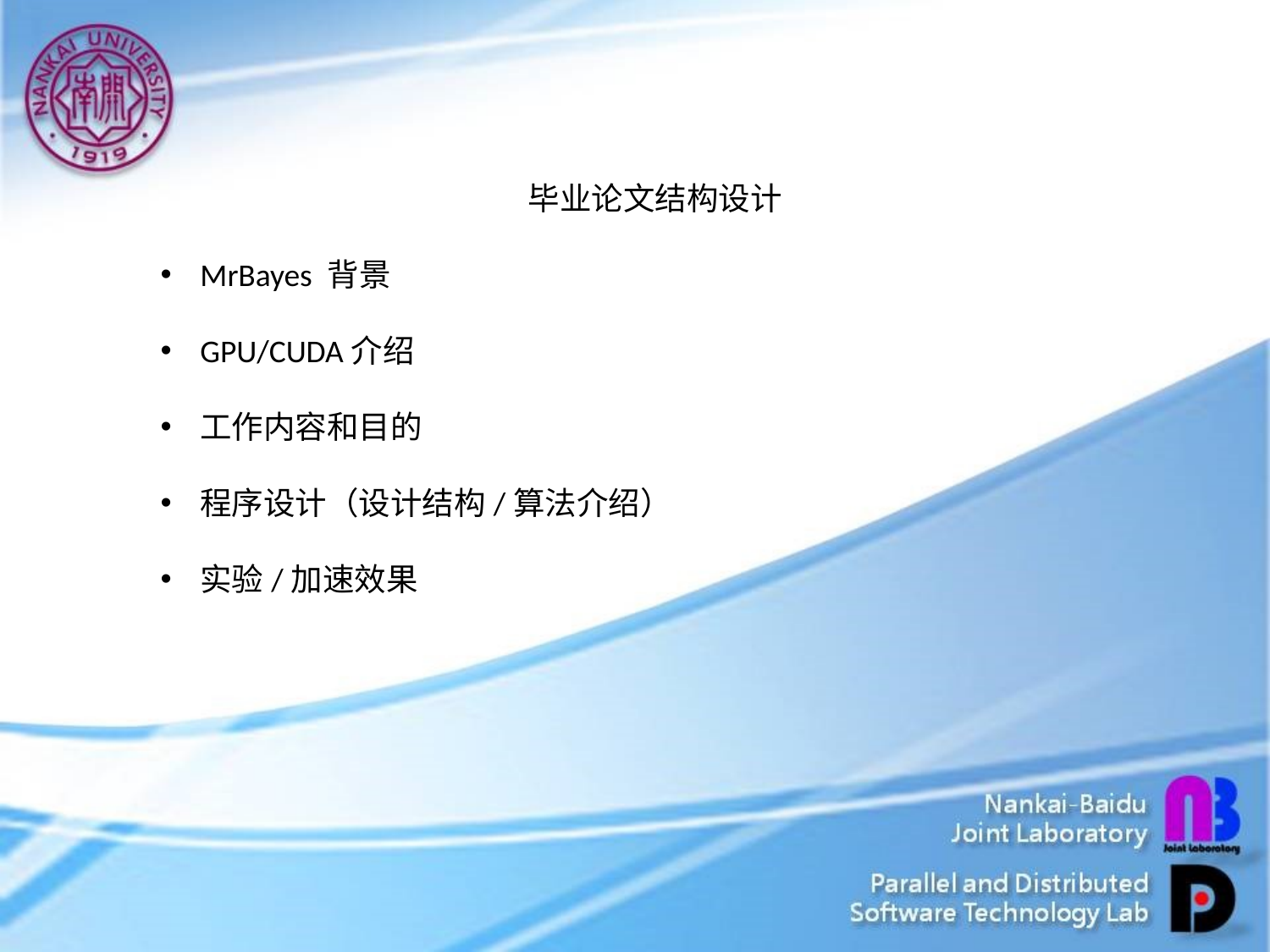

毕业论文结构设计

MrBayes 背景

GPU/CUDA介绍

工作内容和目的

程序设计（设计结构/算法介绍）

实验/加速效果